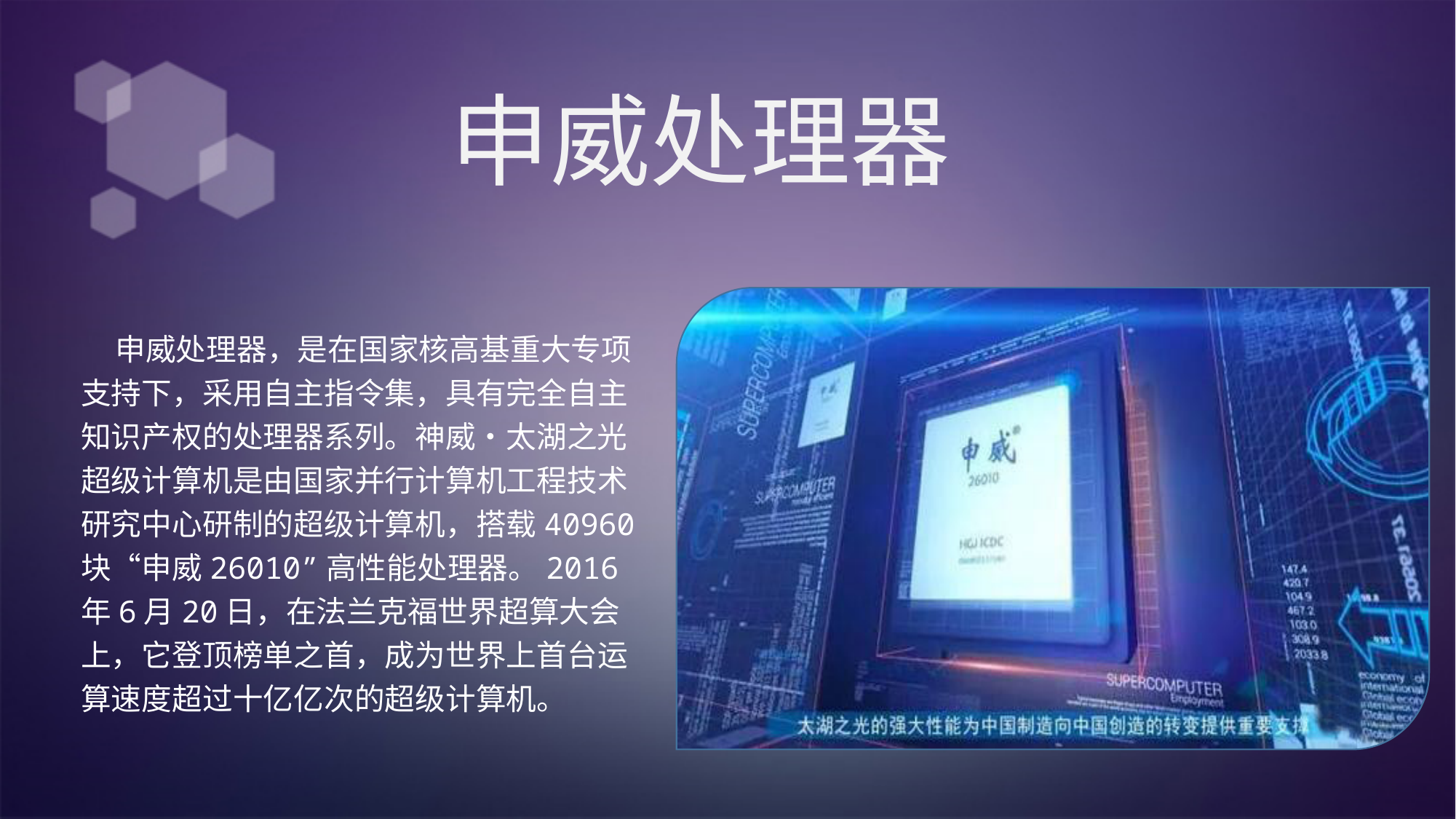

申威处理器

    申威处理器，是在国家核高基重大专项支持下，采用自主指令集，具有完全自主知识产权的处理器系列。神威•太湖之光超级计算机是由国家并行计算机工程技术研究中心研制的超级计算机，搭载40960块“申威26010”高性能处理器。2016年6月20日，在法兰克福世界超算大会上，它登顶榜单之首，成为世界上首台运算速度超过十亿亿次的超级计算机。